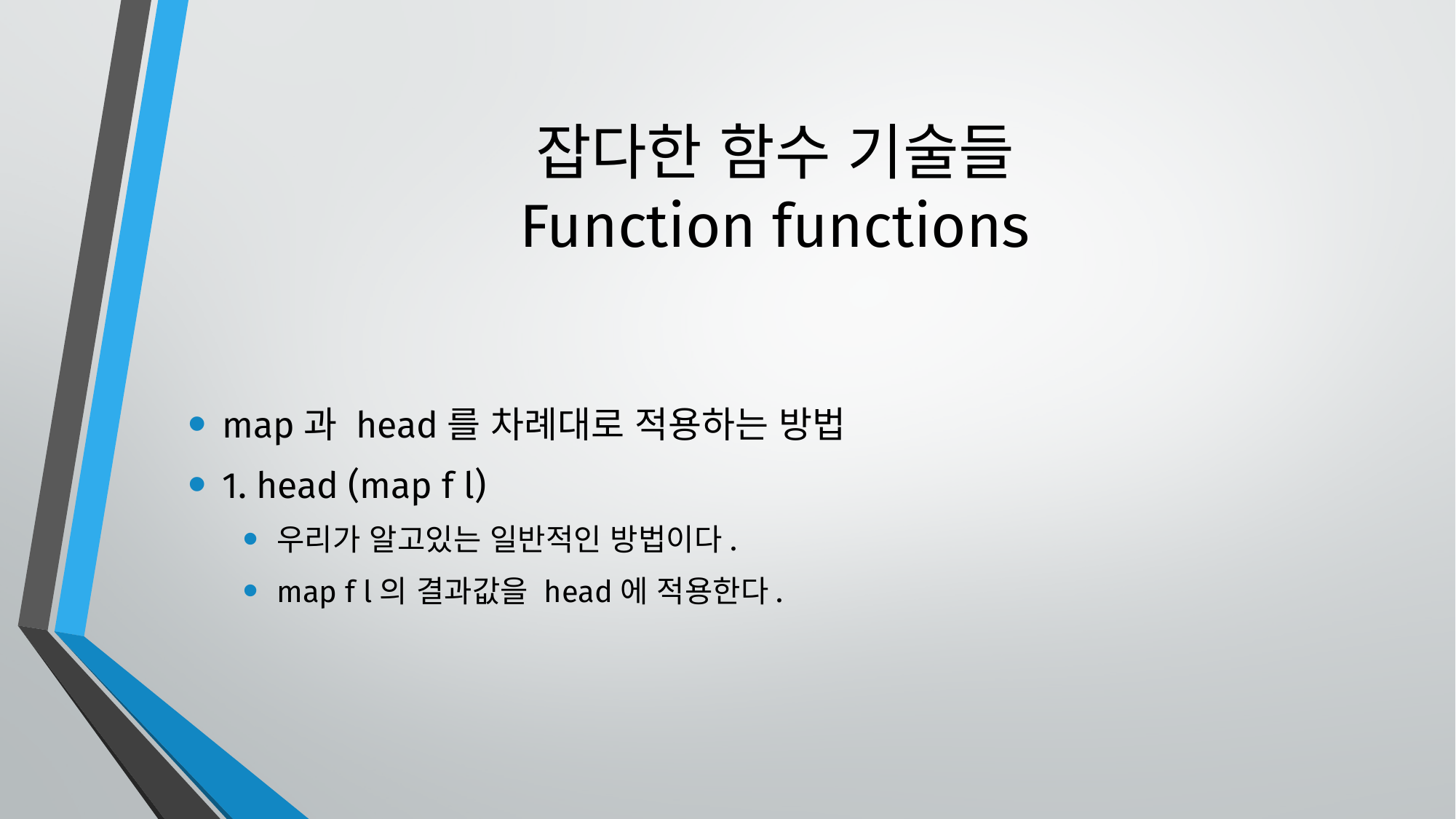

# 잡다한 함수 기술들 Function functions
map과 head를 차례대로 적용하는 방법
1. head (map f l)
우리가 알고있는 일반적인 방법이다.
map f l의 결과값을 head에 적용한다.